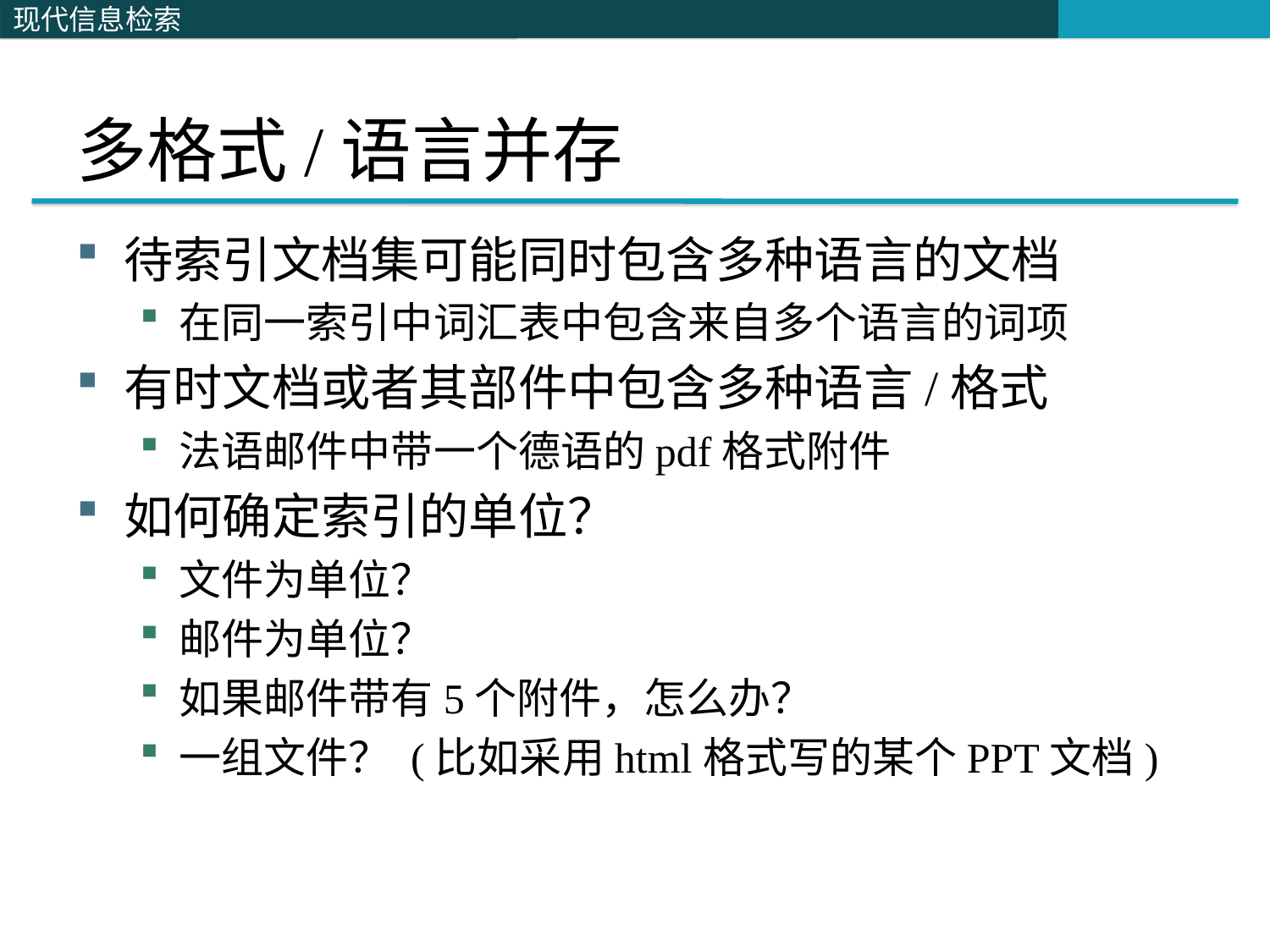

# 多格式/语言并存
待索引文档集可能同时包含多种语言的文档
在同一索引中词汇表中包含来自多个语言的词项
有时文档或者其部件中包含多种语言/格式
法语邮件中带一个德语的pdf格式附件
如何确定索引的单位？
文件为单位？
邮件为单位？
如果邮件带有5个附件，怎么办？
一组文件？ (比如采用html格式写的某个PPT文档)